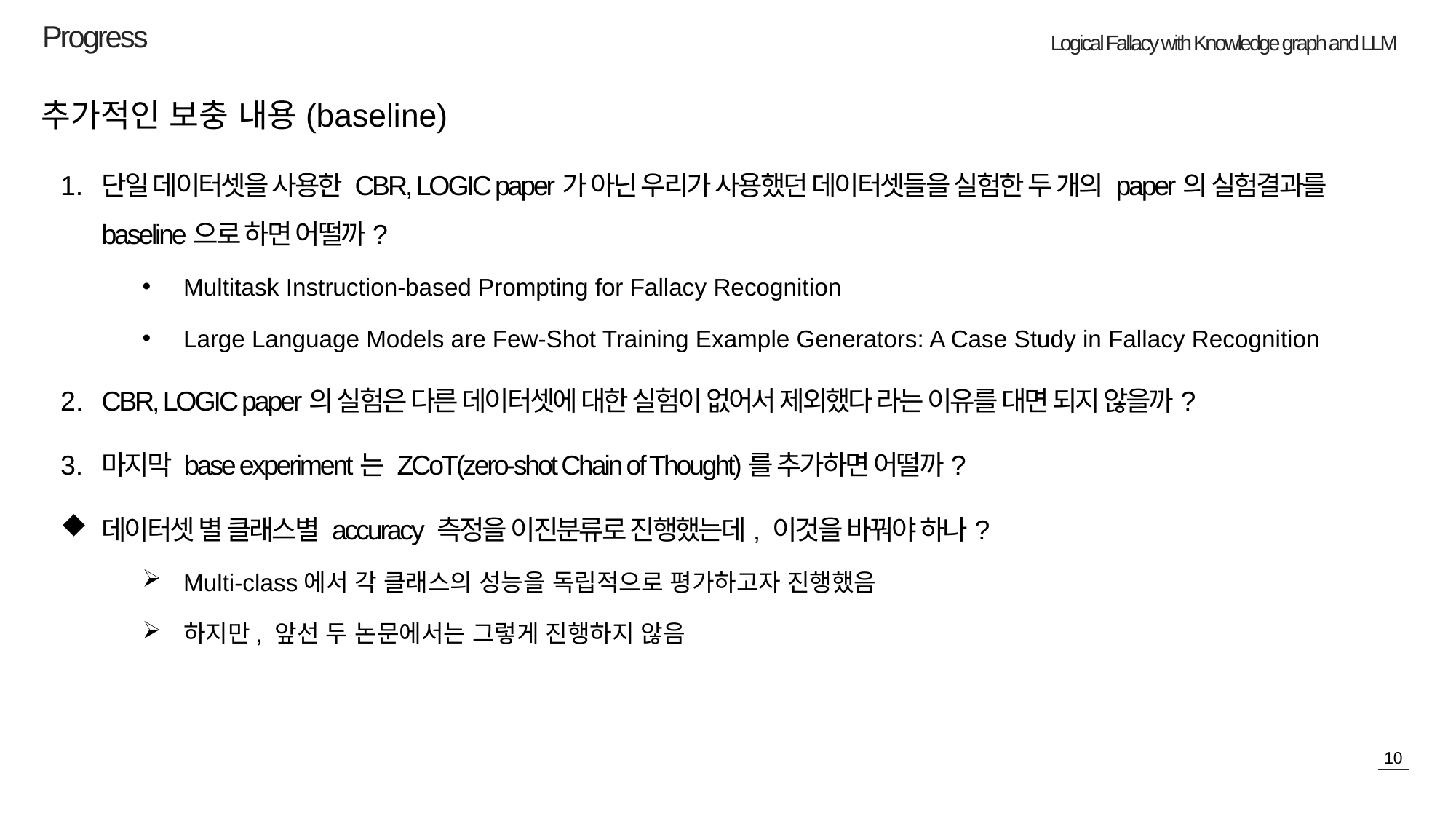

Progress
추가적인 보충 내용(baseline)
단일 데이터셋을 사용한 CBR, LOGIC paper가 아닌 우리가 사용했던 데이터셋들을 실험한 두 개의 paper의 실험결과를 baseline으로 하면 어떨까?
Multitask Instruction-based Prompting for Fallacy Recognition
Large Language Models are Few-Shot Training Example Generators: A Case Study in Fallacy Recognition
CBR, LOGIC paper의 실험은 다른 데이터셋에 대한 실험이 없어서 제외했다 라는 이유를 대면 되지 않을까?
마지막 base experiment는 ZCoT(zero-shot Chain of Thought)를 추가하면 어떨까?
데이터셋 별 클래스별 accuracy 측정을 이진분류로 진행했는데, 이것을 바꿔야 하나?
Multi-class에서 각 클래스의 성능을 독립적으로 평가하고자 진행했음
하지만, 앞선 두 논문에서는 그렇게 진행하지 않음